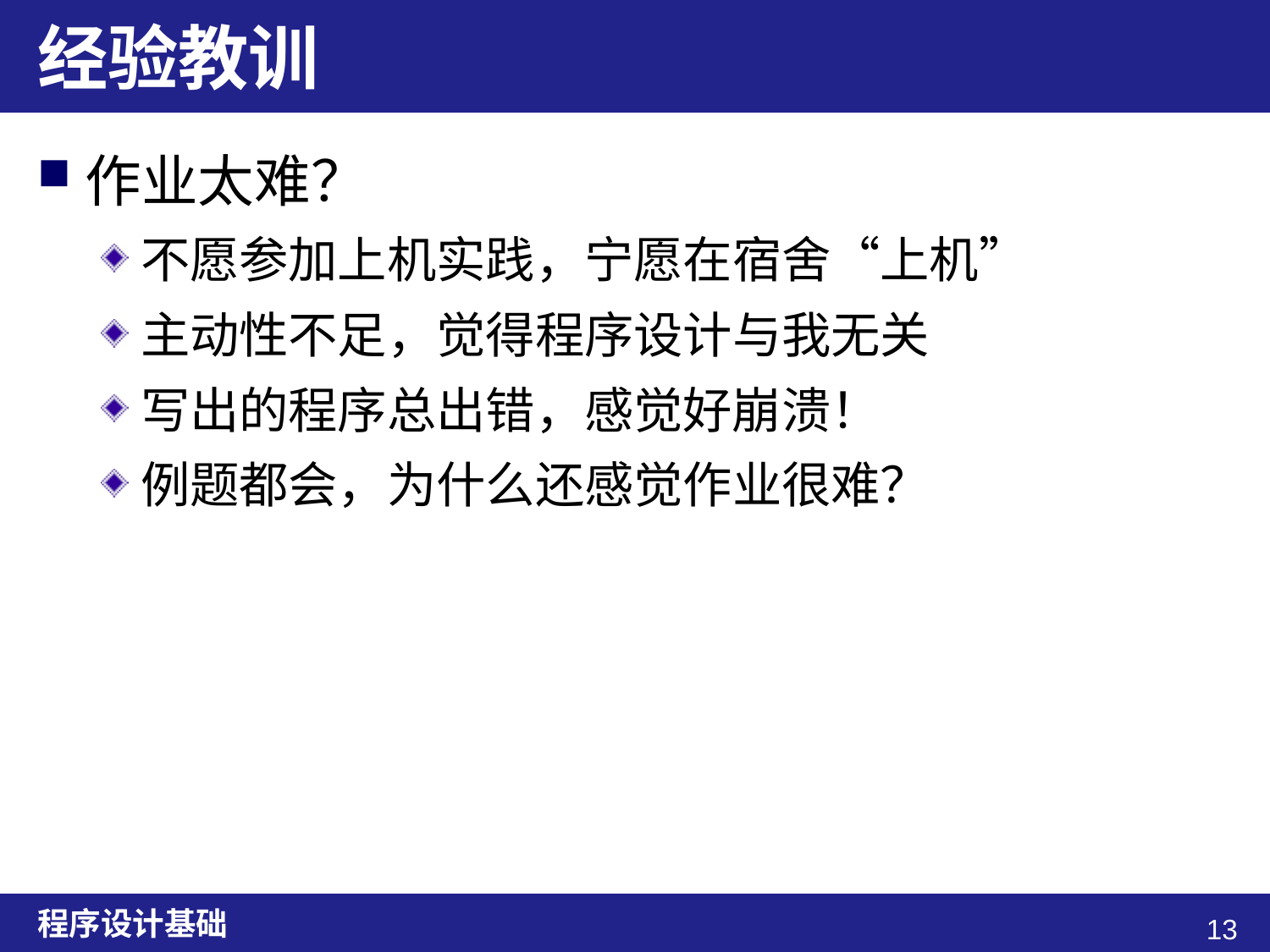

# 经验教训
作业太难？
不愿参加上机实践，宁愿在宿舍“上机”
主动性不足，觉得程序设计与我无关
写出的程序总出错，感觉好崩溃！
例题都会，为什么还感觉作业很难？